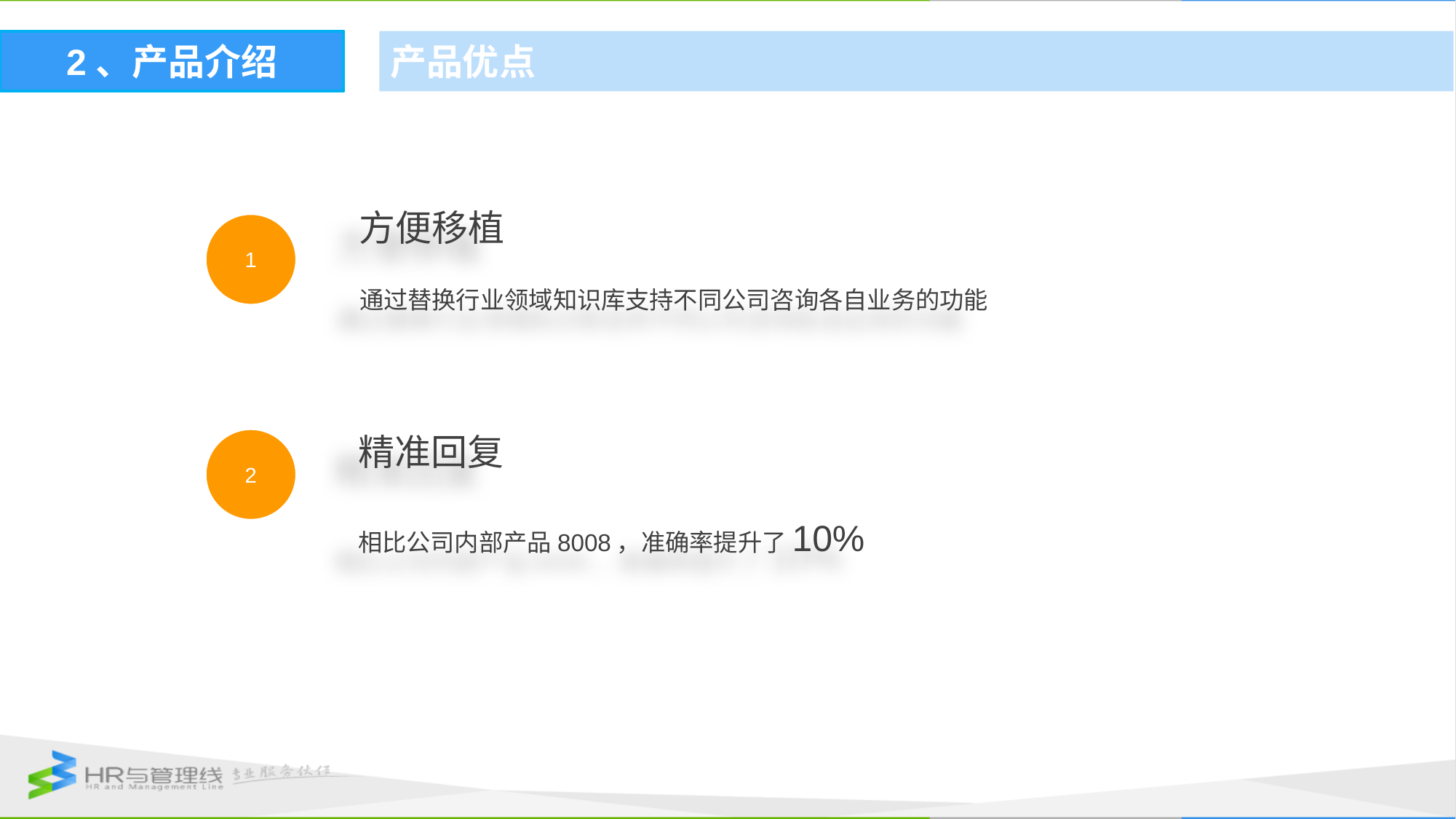

产品优点
2、产品介绍
方便移植
通过替换行业领域知识库支持不同公司咨询各自业务的功能
1
精准回复
相比公司内部产品8008，准确率提升了10%
2